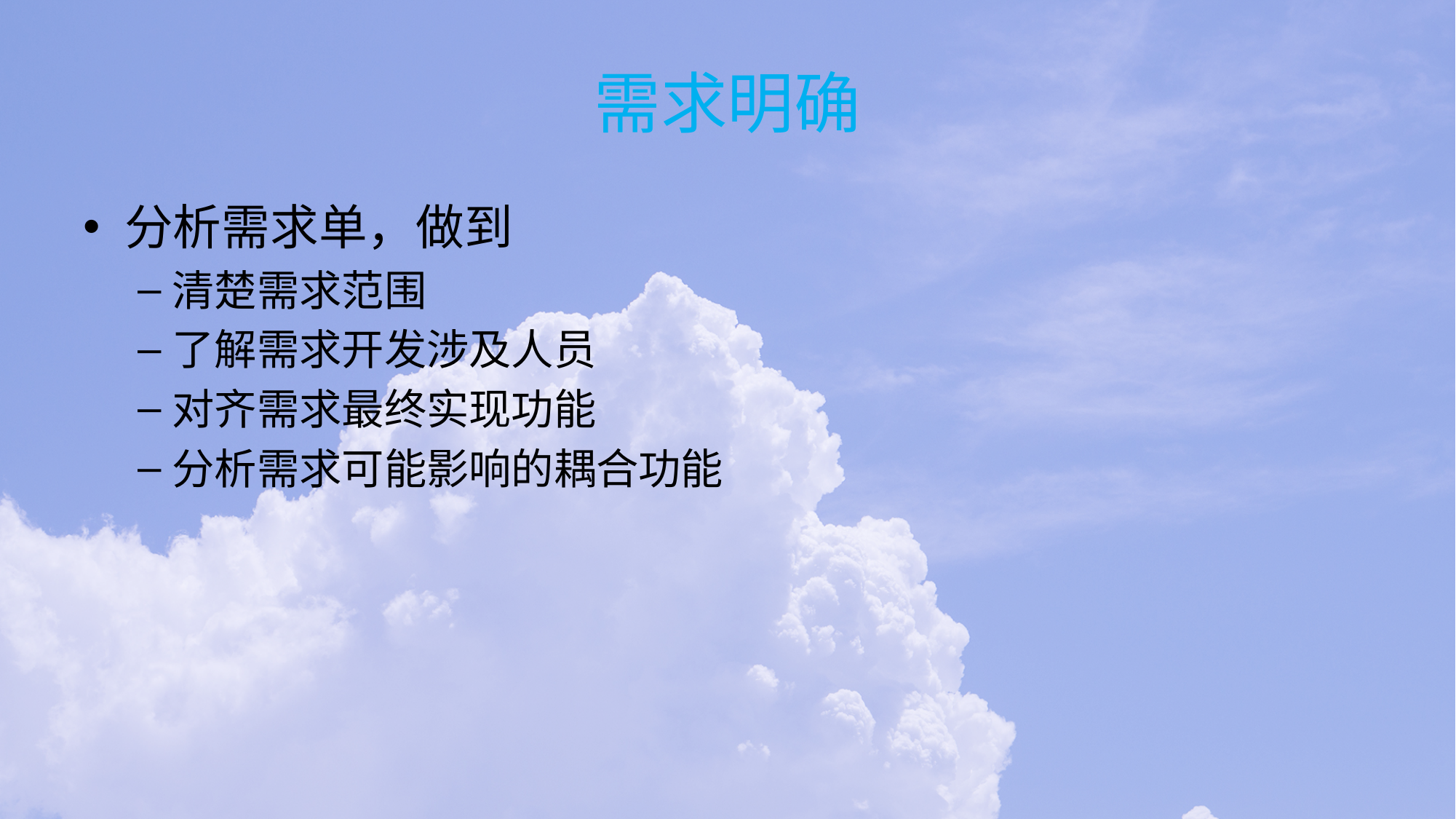

# 需求明确
分析需求单，做到
清楚需求范围
了解需求开发涉及人员
对齐需求最终实现功能
分析需求可能影响的耦合功能